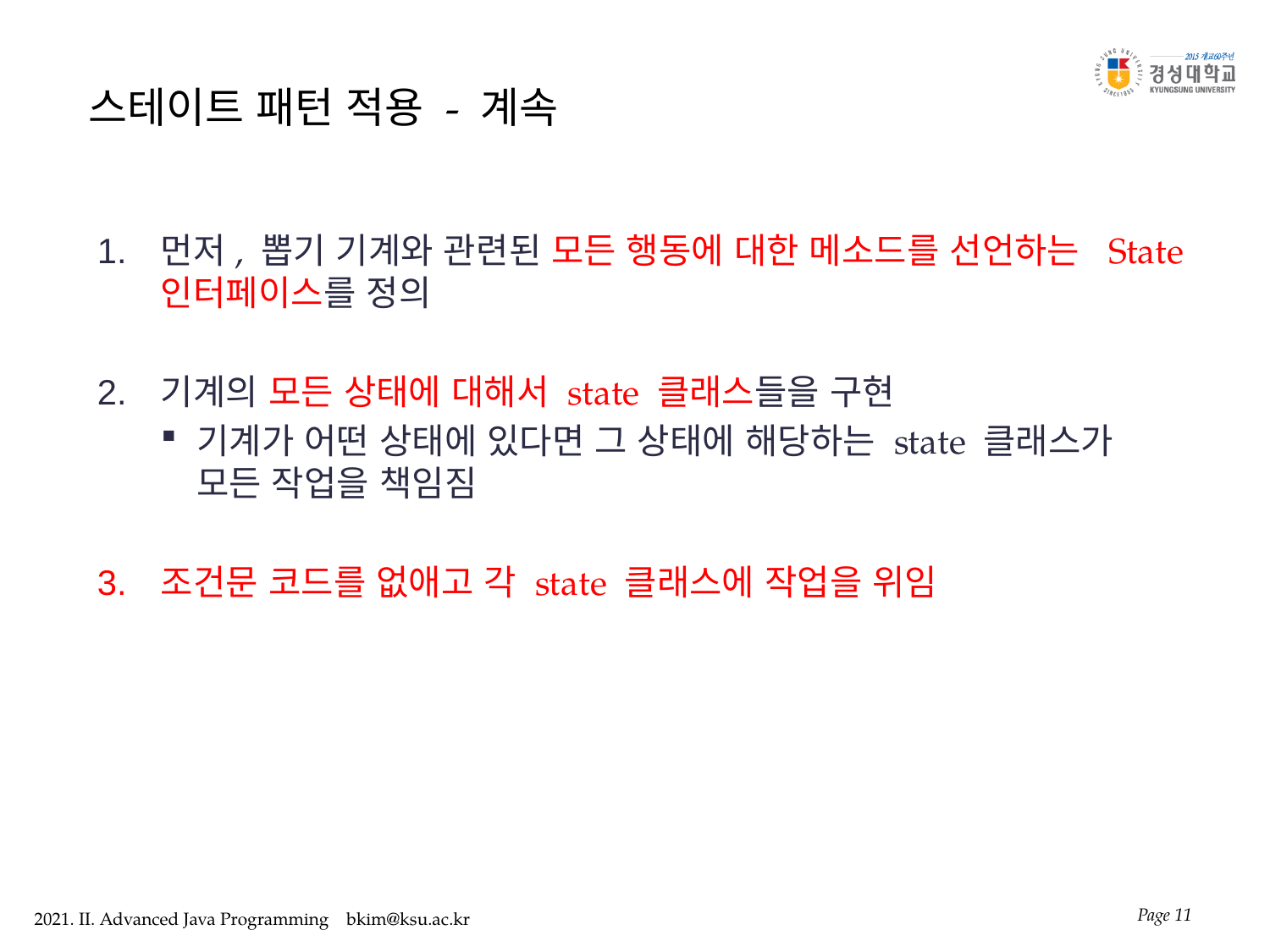

# 스테이트 패턴 적용 - 계속
먼저, 뽑기 기계와 관련된 모든 행동에 대한 메소드를 선언하는  State 인터페이스를 정의

기계의 모든 상태에 대해서 state 클래스들을 구현
기계가 어떤 상태에 있다면 그 상태에 해당하는 state 클래스가    모든 작업을 책임짐

조건문 코드를 없애고 각 state 클래스에 작업을 위임
Page 11